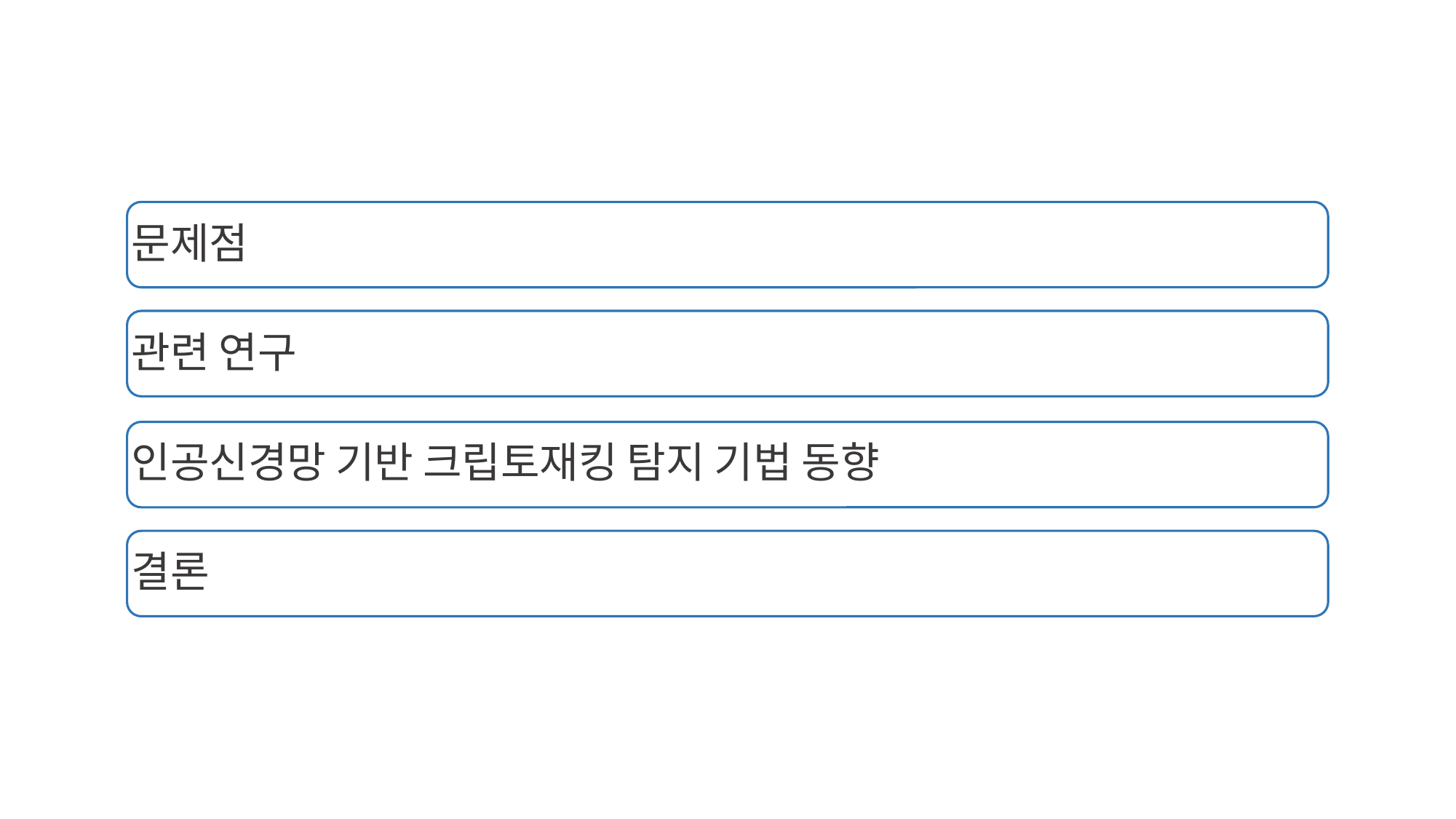

문제점
관련 연구
인공신경망 기반 크립토재킹 탐지 기법 동향
결론